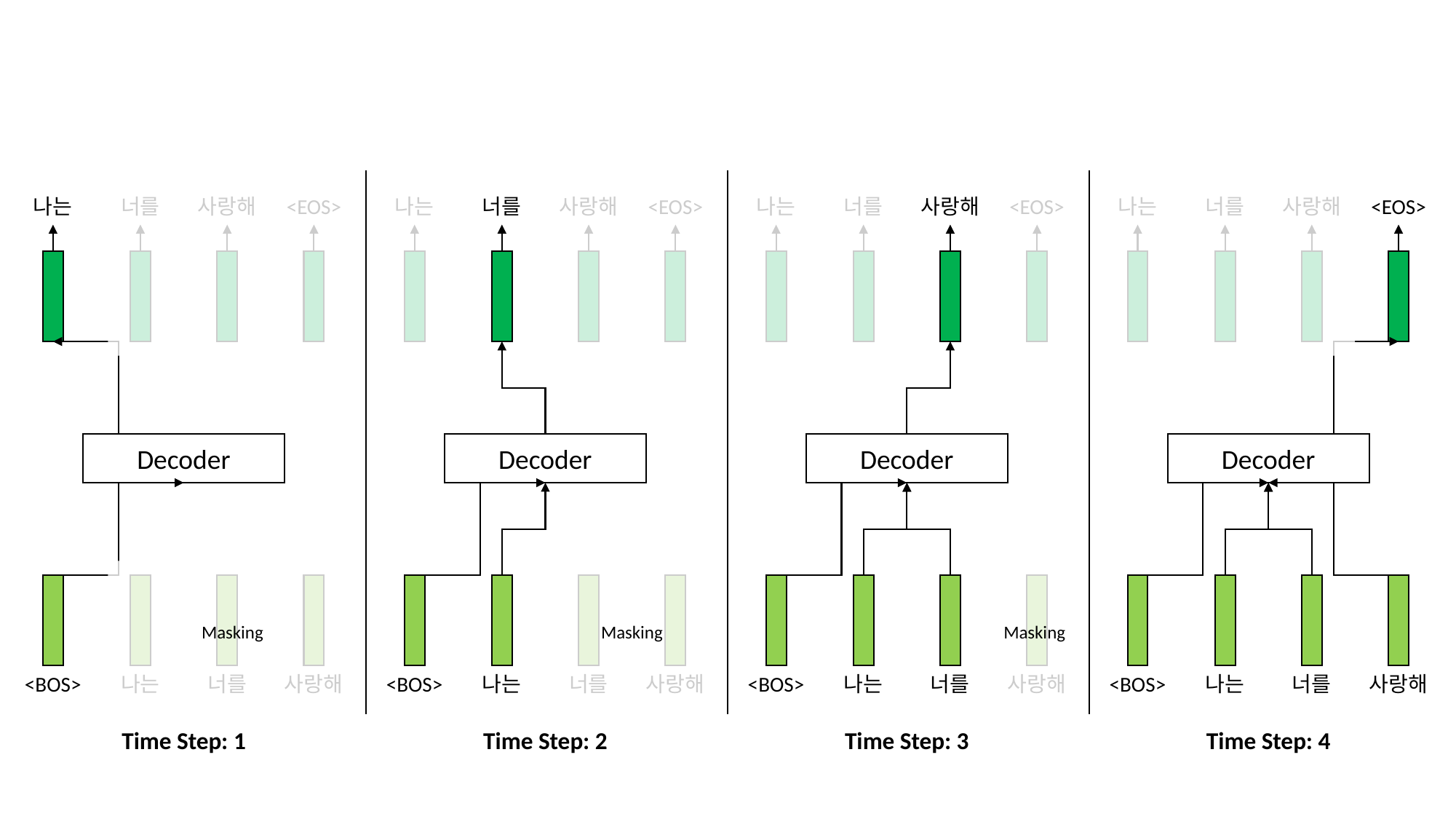

너를
사랑해
<EOS>
나는

Decoder
Masking

나는
너를
사랑해
<BOS>
Time Step: 1

너를
사랑해
<EOS>
나는

Decoder
Masking

나는
너를
사랑해
<BOS>
Time Step: 2

너를
사랑해
<EOS>
나는

Decoder
Masking

나는
너를
사랑해
<BOS>
Time Step: 3

너를
사랑해
<EOS>
나는

Decoder

나는
너를
사랑해
<BOS>
Time Step: 4